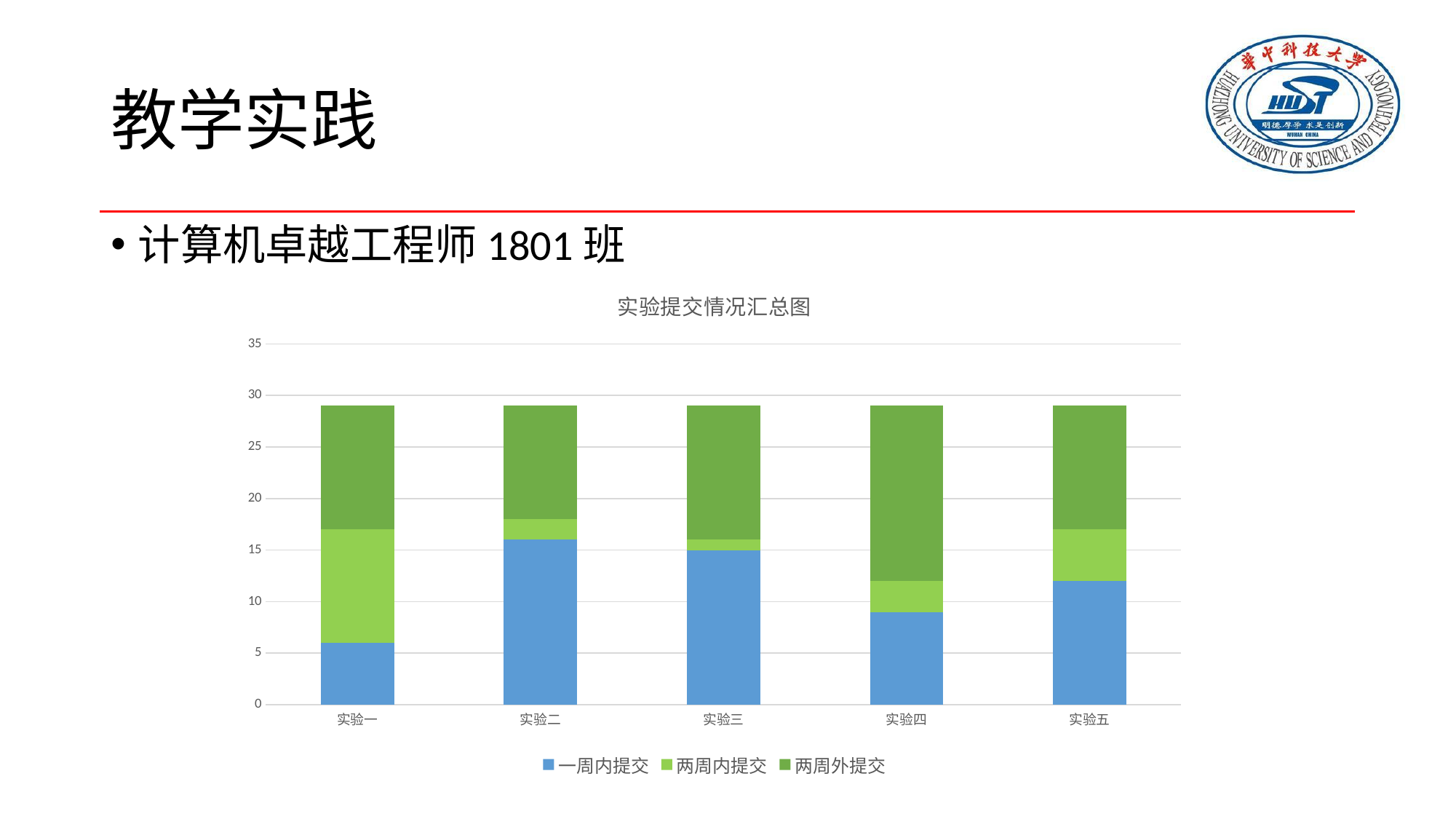

# 教学实践
计算机卓越工程师1801班

### Chart: 实验提交情况汇总图

| Category | 一周内提交 | 两周内提交 | 两周外提交 |
|---|---|---|---|
| 实验一 | 6.0 | 11.0 | 12.0 |
| 实验二 | 16.0 | 2.0 | 11.0 |
| 实验三 | 15.0 | 1.0 | 13.0 |
| 实验四 | 9.0 | 3.0 | 17.0 |
| 实验五 | 12.0 | 5.0 | 12.0 |